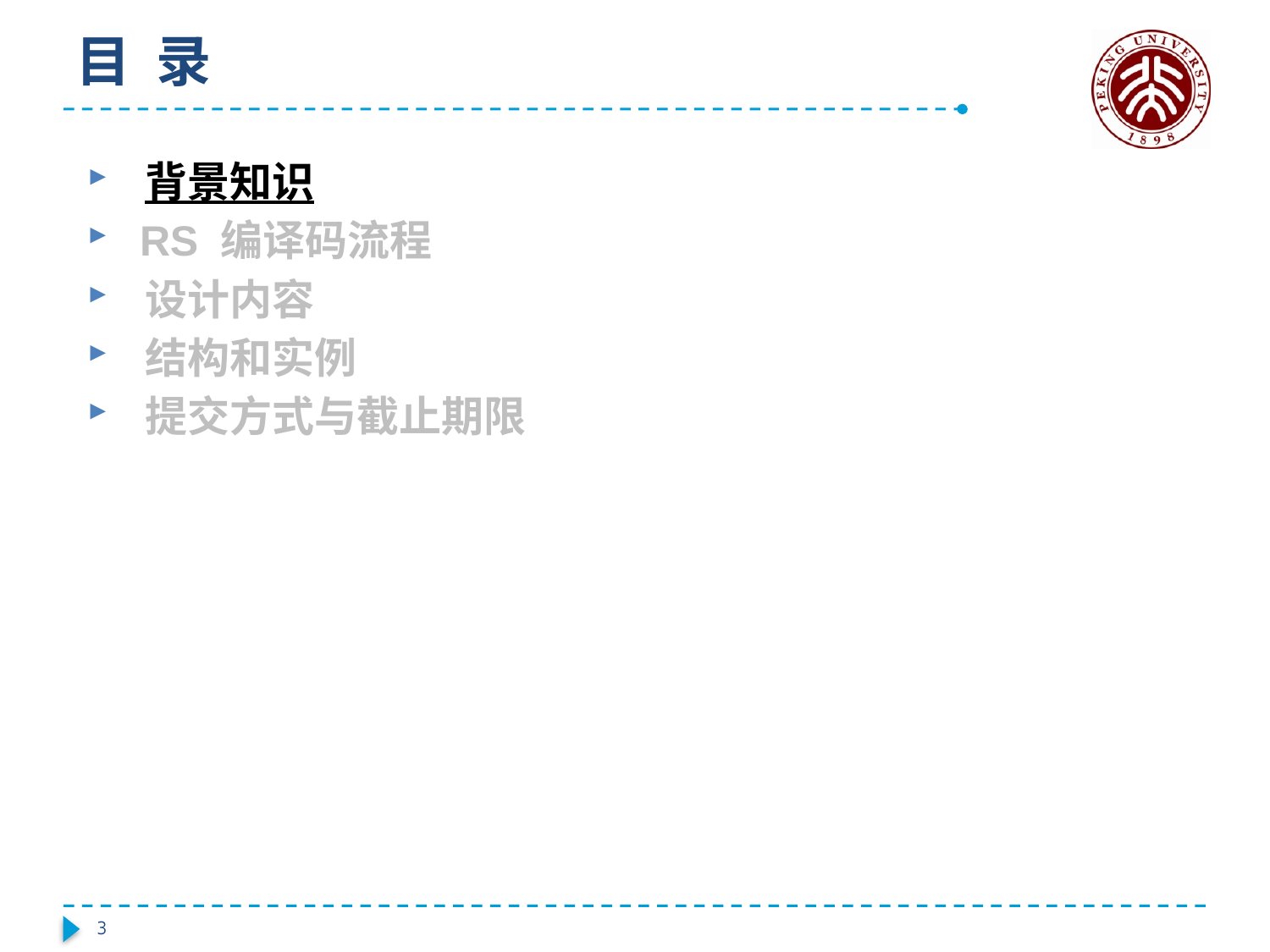

# 目  录
  背景知识
  RS 编译码流程
  设计内容
  结构和实例
  提交方式与截止期限
3